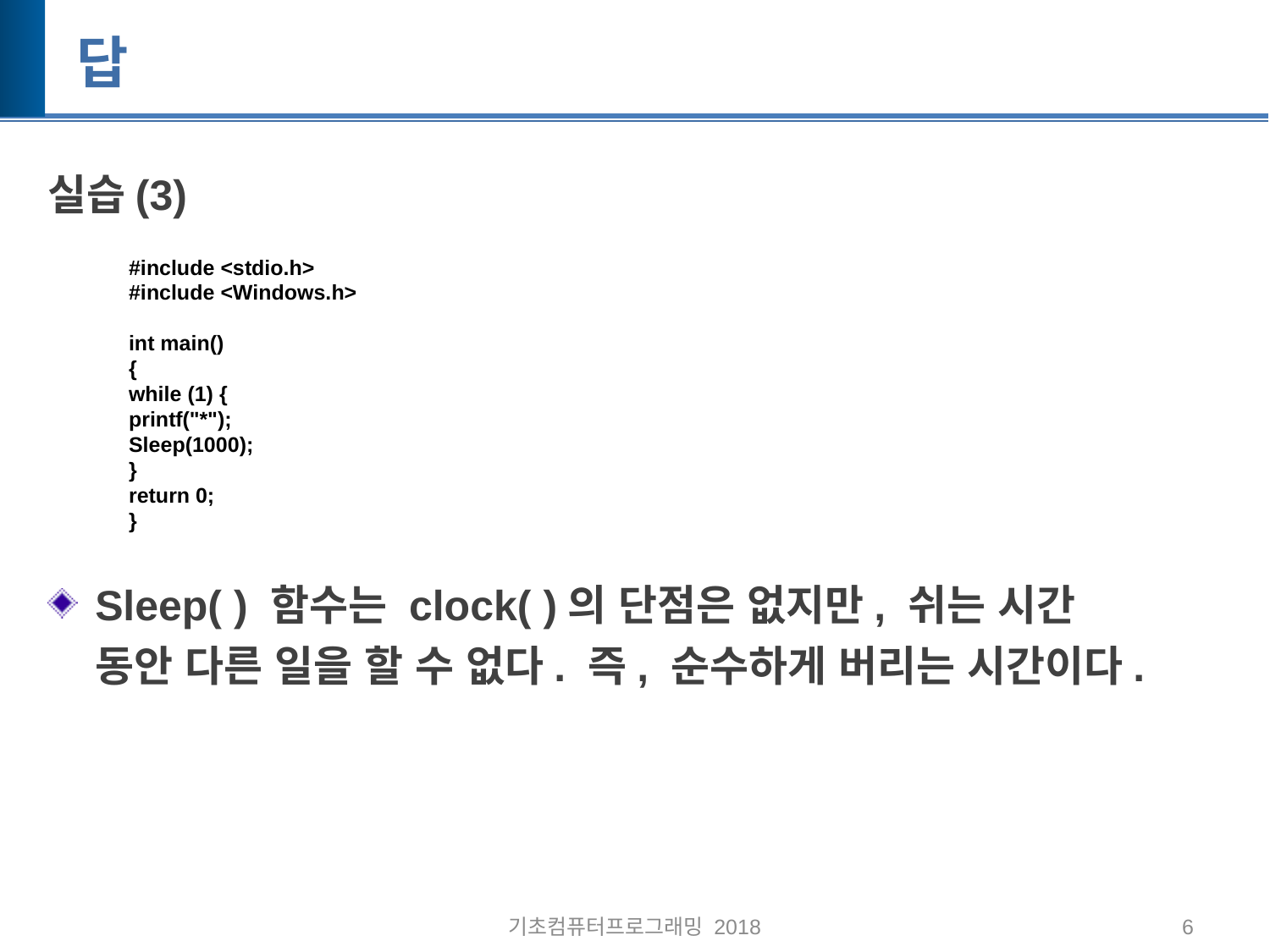

# 답
실습(3)

Sleep( ) 함수는 clock( )의 단점은 없지만, 쉬는 시간 동안 다른 일을 할 수 없다. 즉, 순수하게 버리는 시간이다.
#include <stdio.h>
#include <Windows.h>

int main()
{
while (1) {
printf("*");
Sleep(1000);
}
return 0;
}
기초컴퓨터프로그래밍 2018
6